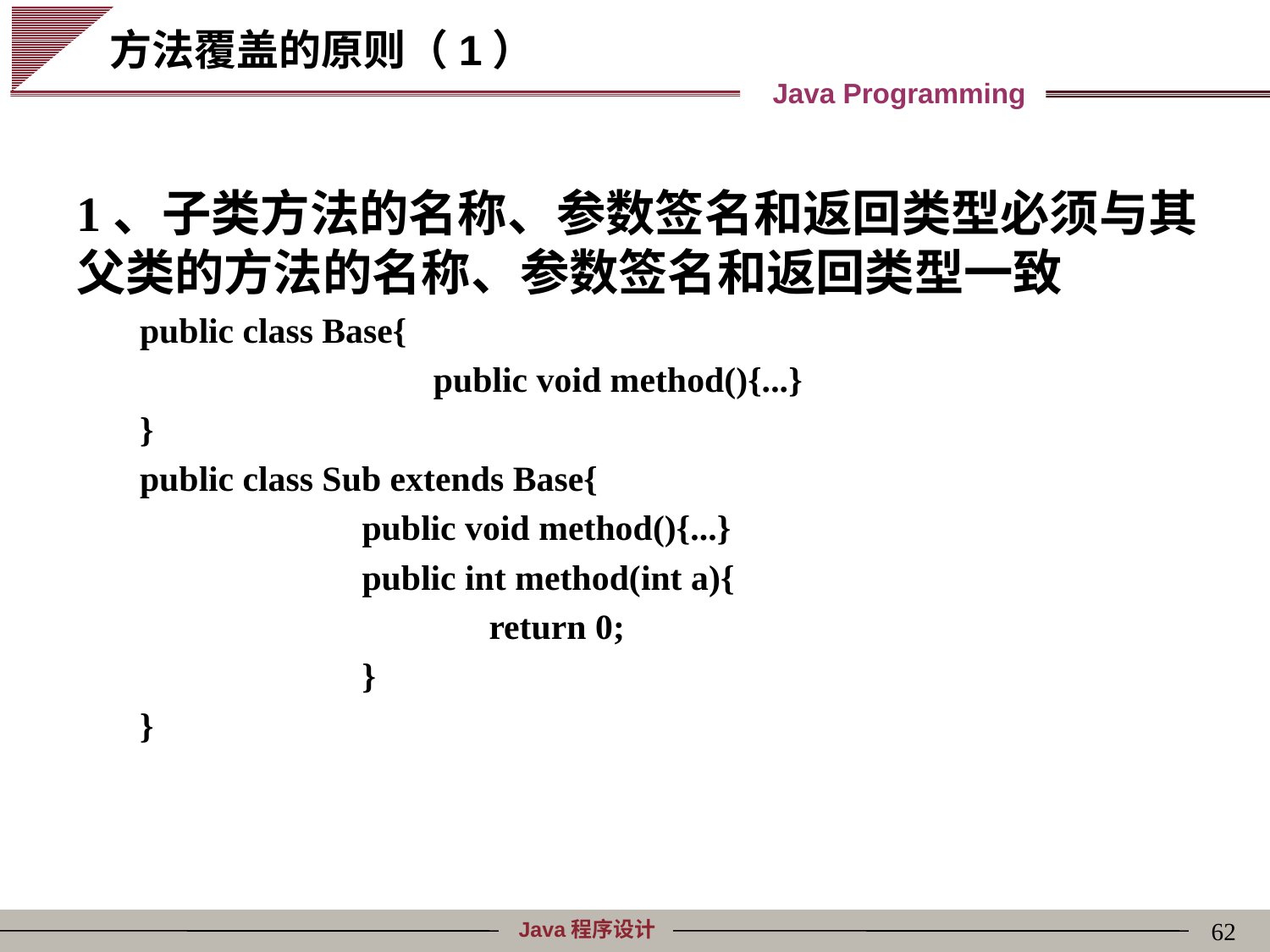

# 方法覆盖的原则（1）
1、子类方法的名称、参数签名和返回类型必须与其父类的方法的名称、参数签名和返回类型一致
public class Base{
			public void method(){...}
}
public class Sub extends Base{
		public void method(){...}
    	public int method(int a){
       		return 0;
    	}
}